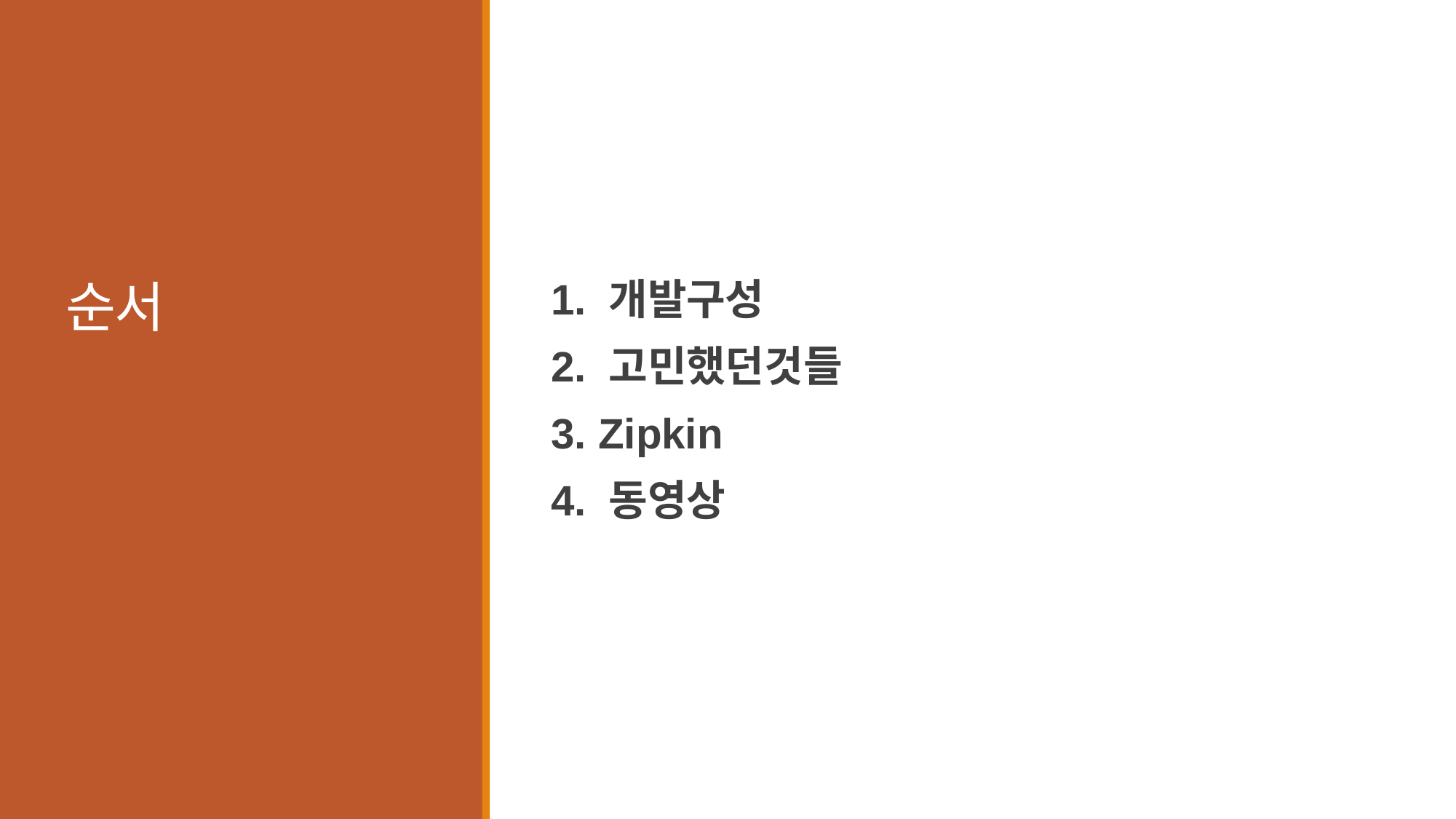

# 순서
1. 개발구성
2. 고민했던것들
3. Zipkin
4. 동영상